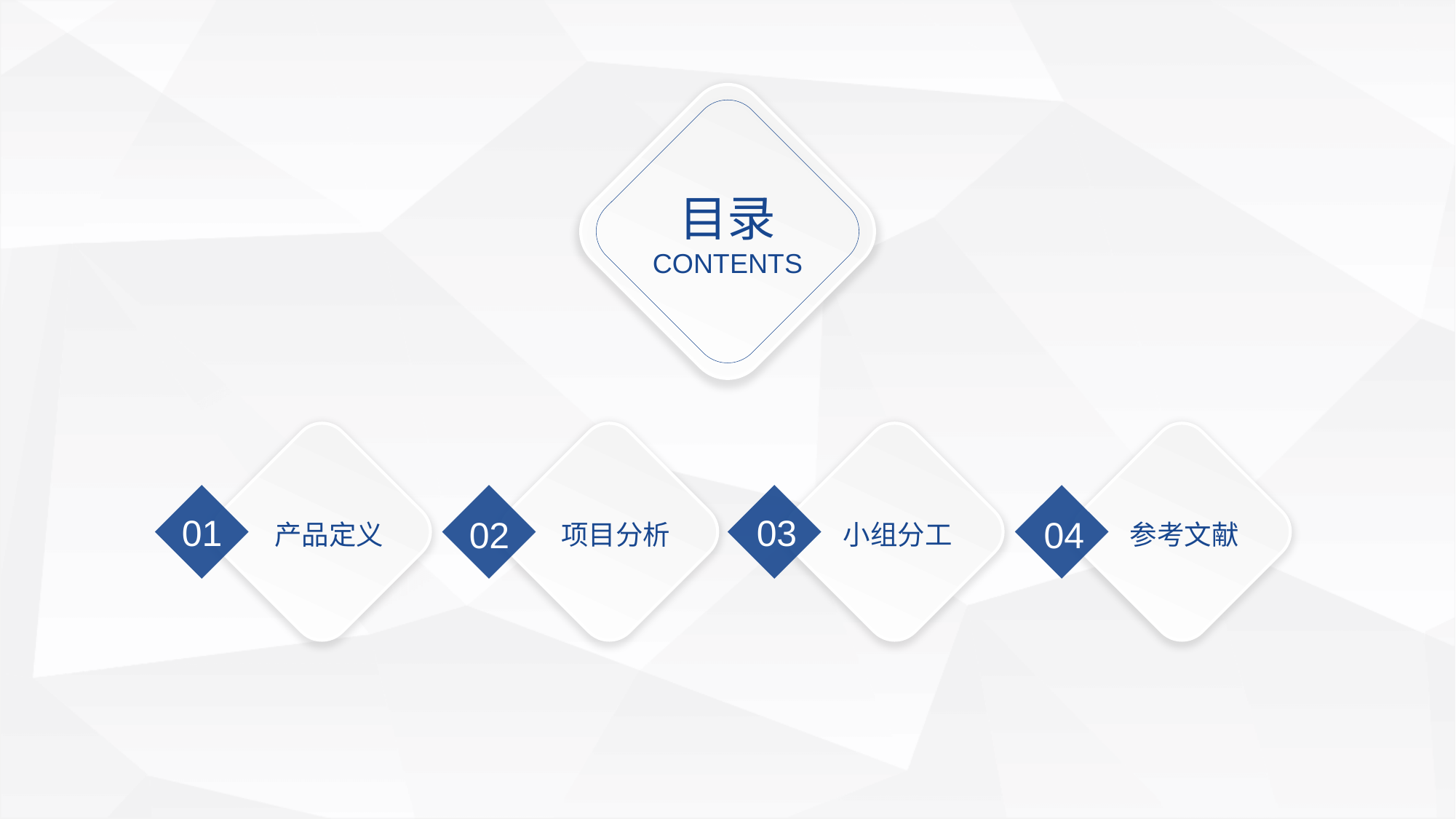

目录
CONTENTS

01
03
02
04
产品定义
项目分析
小组分工
参考文献